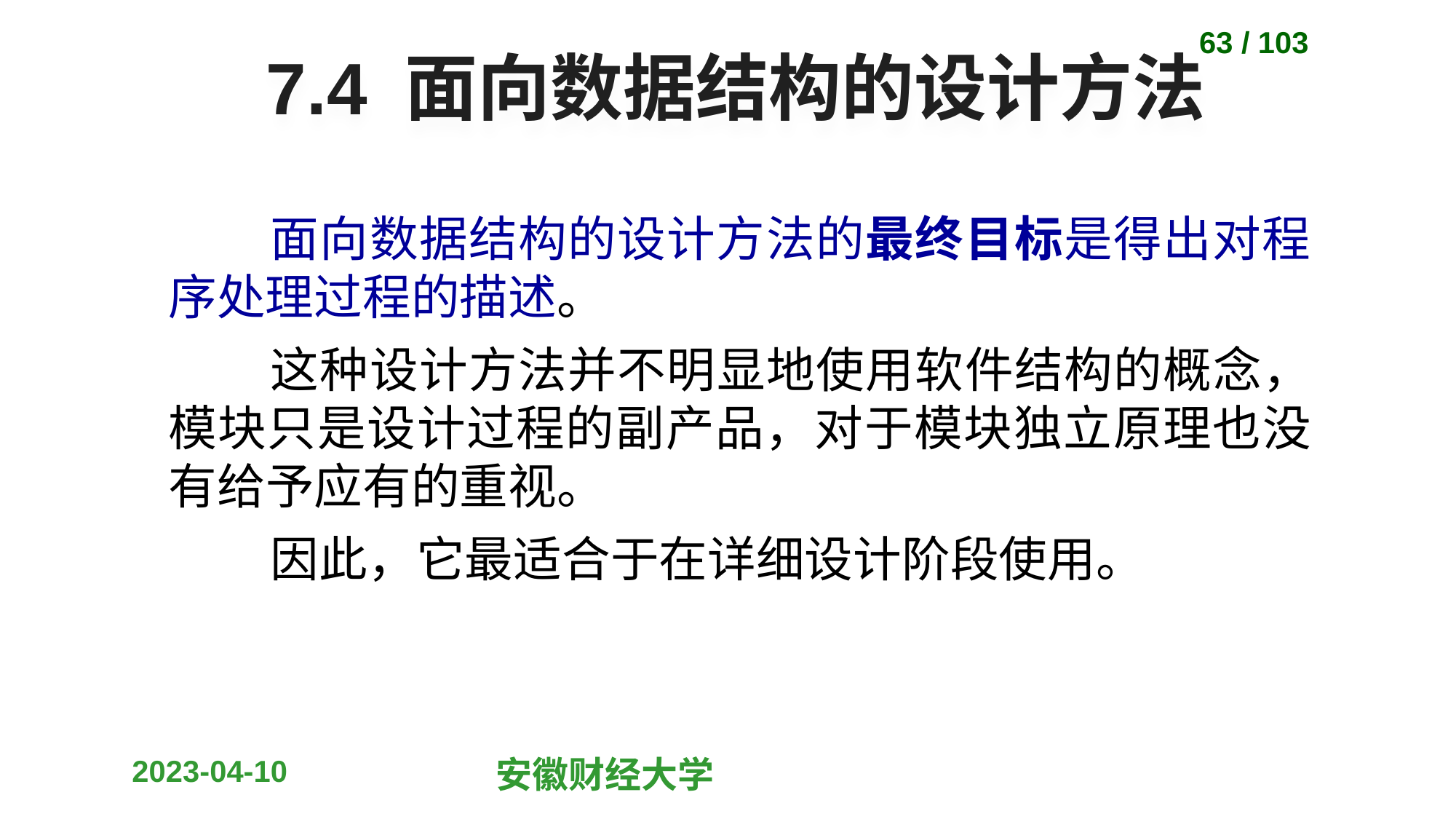

63 / 103
# 7.4 面向数据结构的设计方法
面向数据结构的设计方法的最终目标是得出对程序处理过程的描述。
这种设计方法并不明显地使用软件结构的概念，模块只是设计过程的副产品，对于模块独立原理也没有给予应有的重视。
因此，它最适合于在详细设计阶段使用。
2023-04-10
安徽财经大学